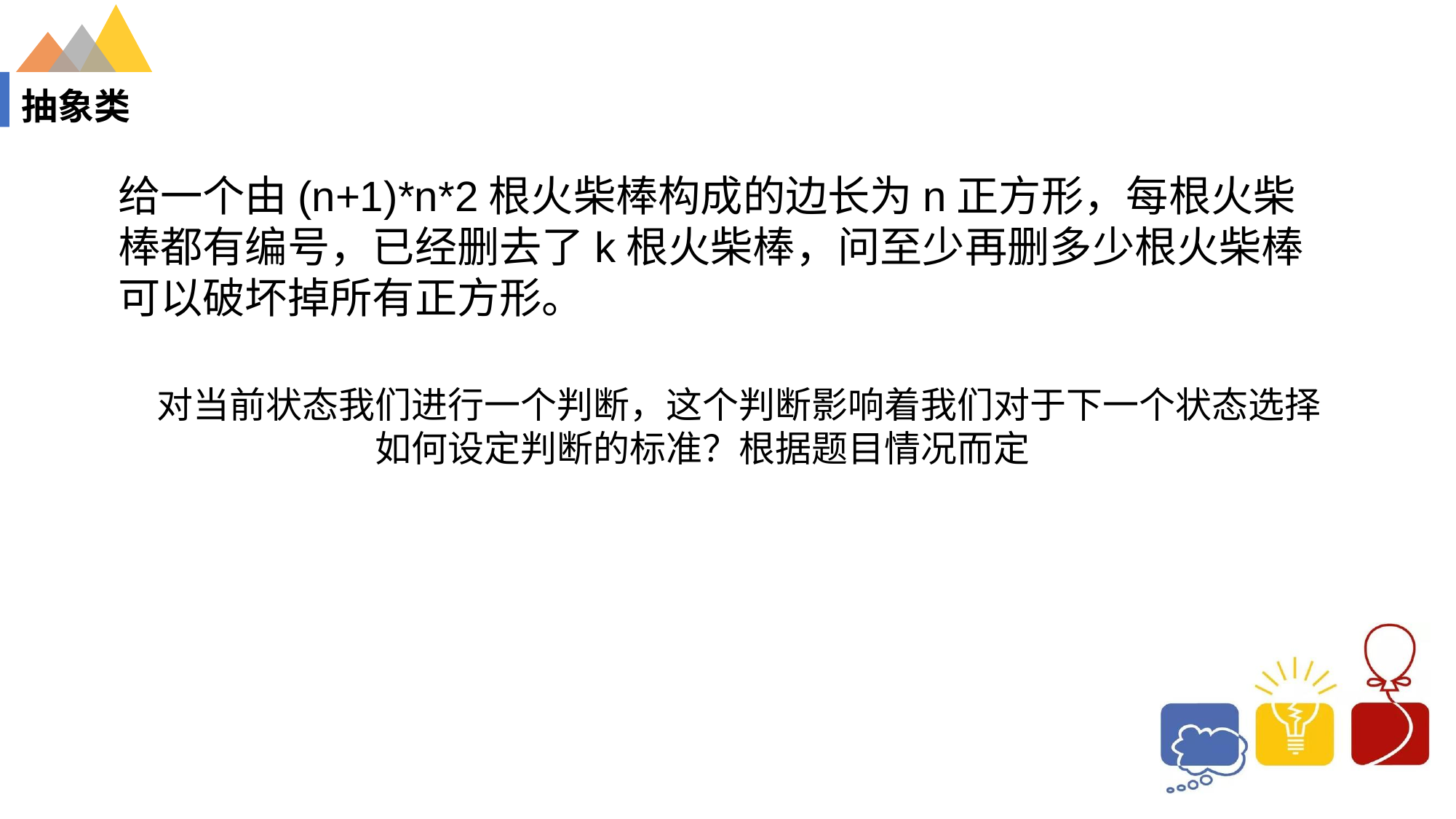

# 抽象类
给一个由(n+1)*n*2根火柴棒构成的边长为n正方形，每根火柴棒都有编号，已经删去了k根火柴棒，问至少再删多少根火柴棒可以破坏掉所有正方形。
对当前状态我们进行一个判断，这个判断影响着我们对于下一个状态选择
		如何设定判断的标准？根据题目情况而定